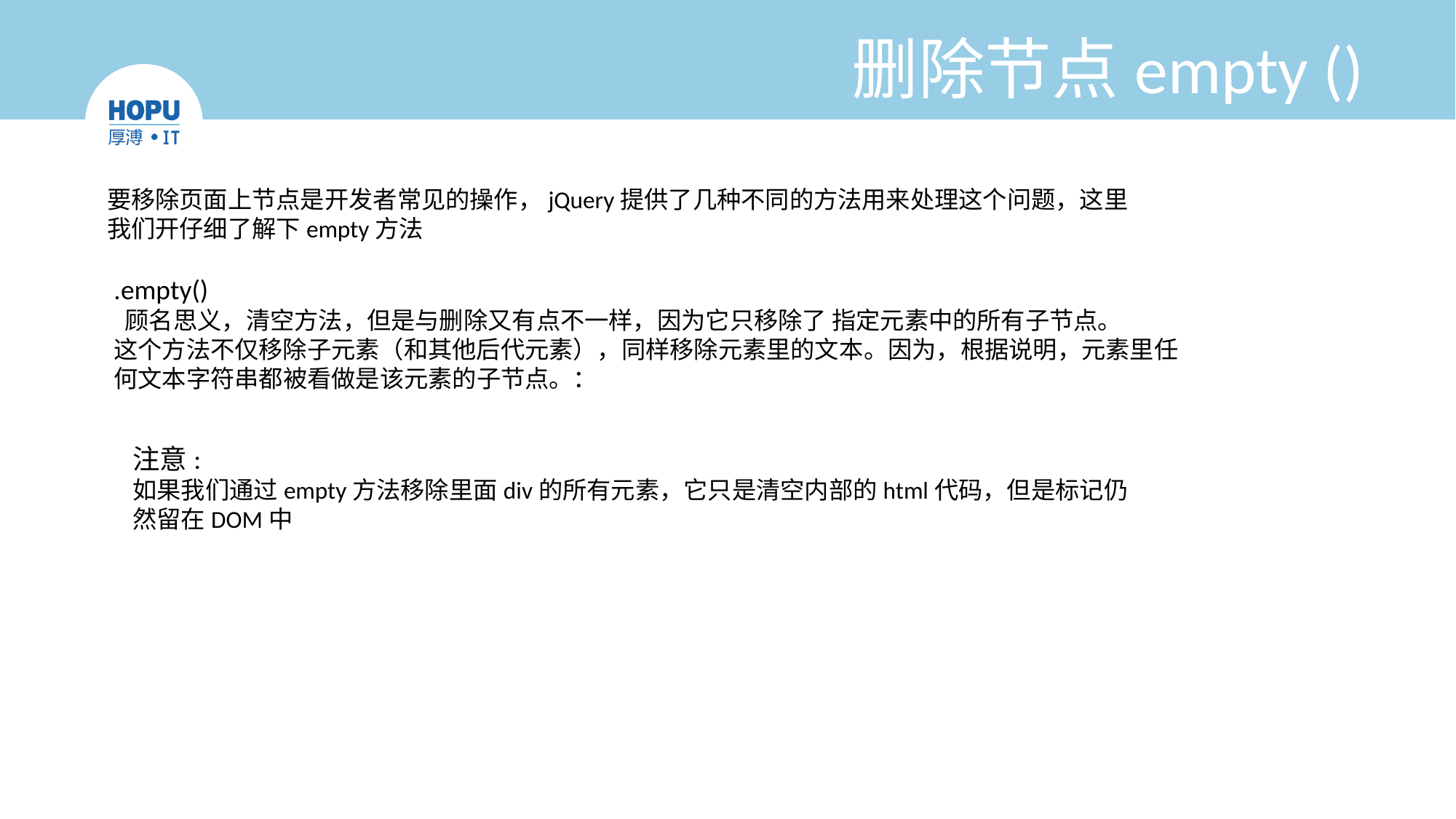

# 删除节点empty ()
要移除页面上节点是开发者常见的操作，jQuery提供了几种不同的方法用来处理这个问题，这里我们开仔细了解下empty方法
.empty()
 顾名思义，清空方法，但是与删除又有点不一样，因为它只移除了 指定元素中的所有子节点。
这个方法不仅移除子元素（和其他后代元素），同样移除元素里的文本。因为，根据说明，元素里任何文本字符串都被看做是该元素的子节点。：

注意:
如果我们通过empty方法移除里面div的所有元素，它只是清空内部的html代码，但是标记仍然留在DOM中